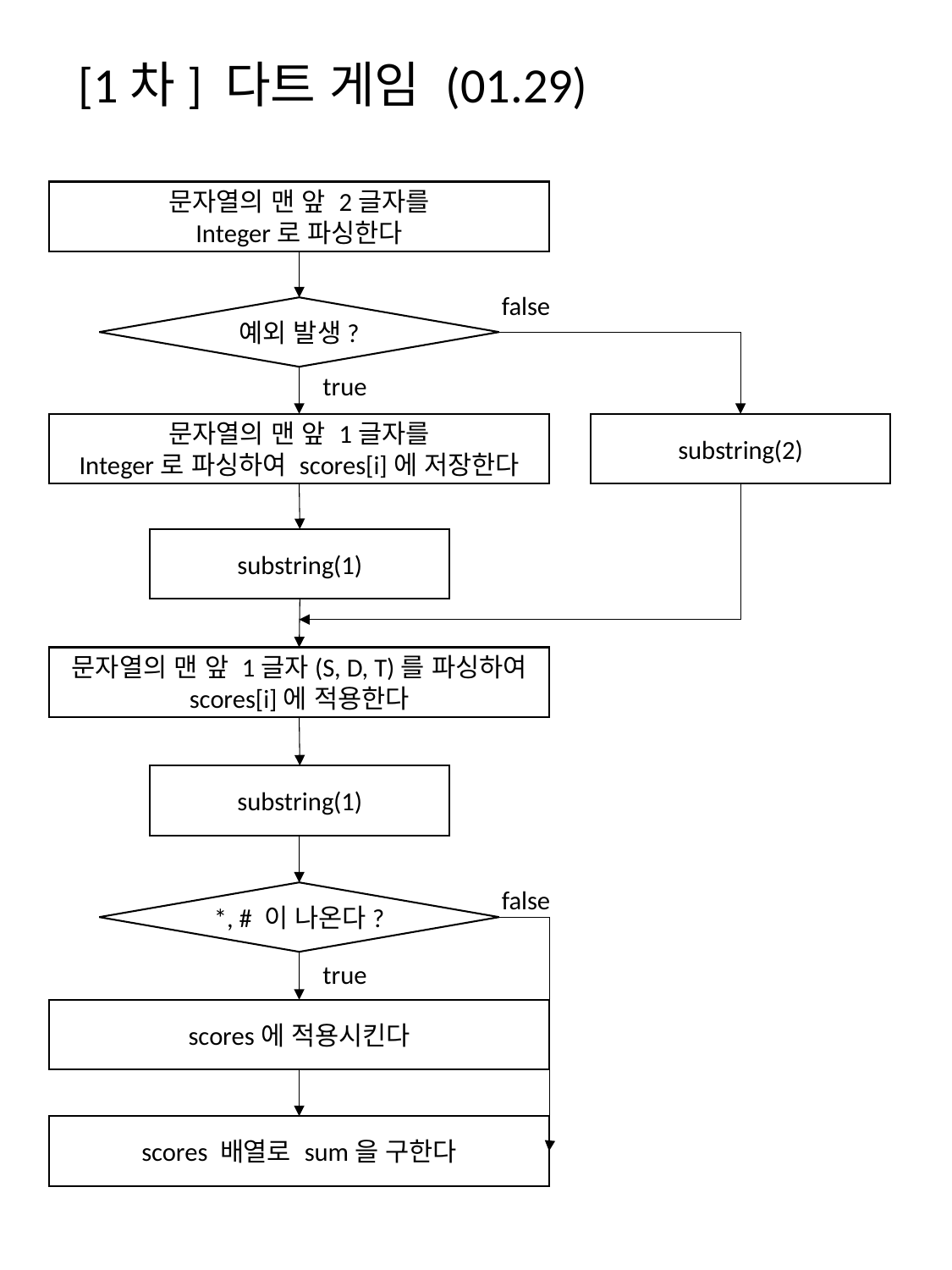

# [1차] 다트 게임 (01.29)
문자열의 맨 앞 2글자를
Integer로 파싱한다
false
예외 발생?
true
문자열의 맨 앞 1글자를
Integer로 파싱하여 scores[i]에 저장한다
substring(2)
substring(1)
문자열의 맨 앞 1글자(S, D, T)를 파싱하여
scores[i]에 적용한다
substring(1)
false
*, # 이 나온다?
true
scores에 적용시킨다
scores 배열로 sum을 구한다